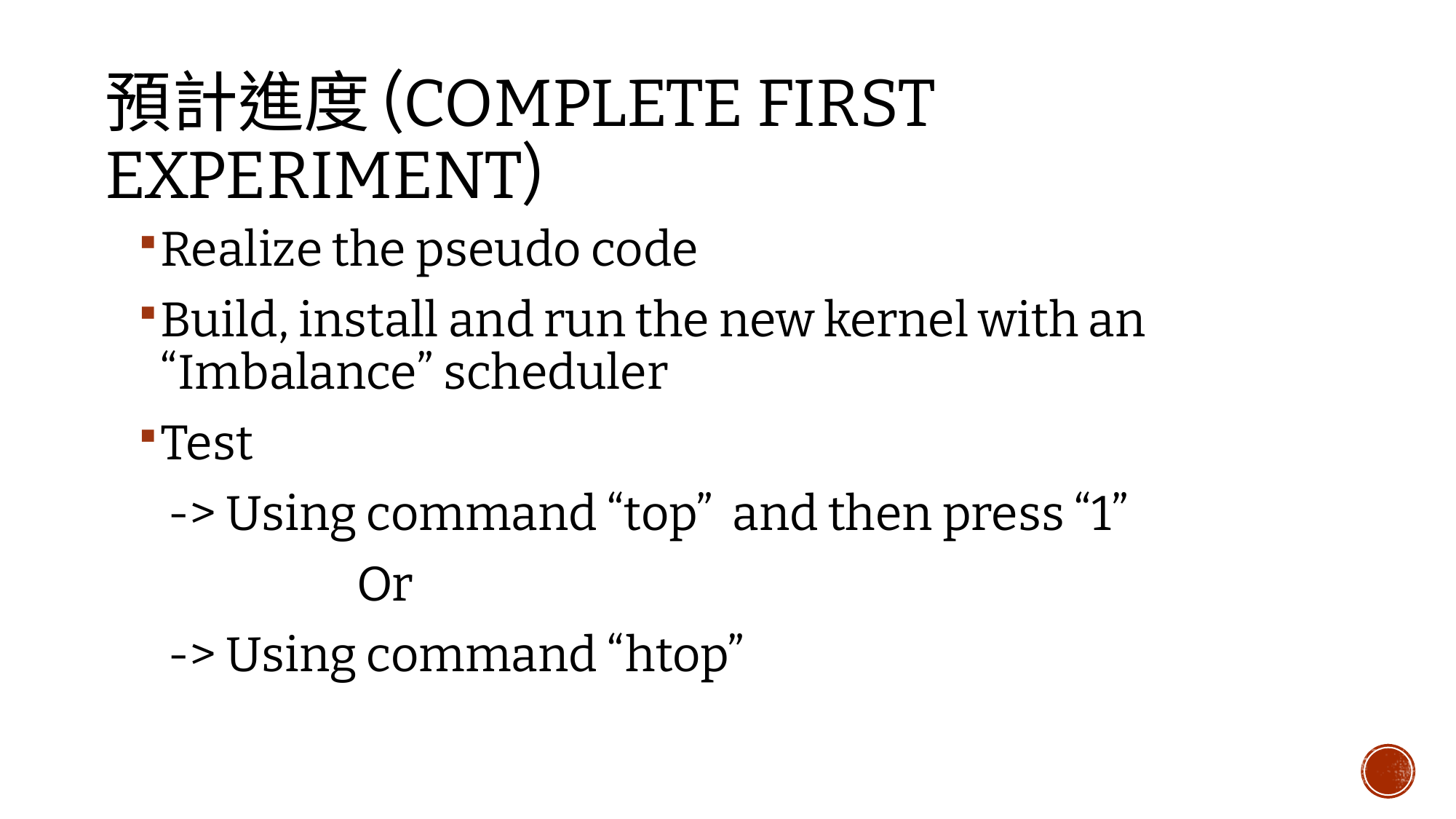

# 預計進度(complete first experiment)
Realize the pseudo code
Build, install and run the new kernel with an “Imbalance” scheduler
Test
   -> Using command “top”  and then press “1”
		Or
   -> Using command “htop”